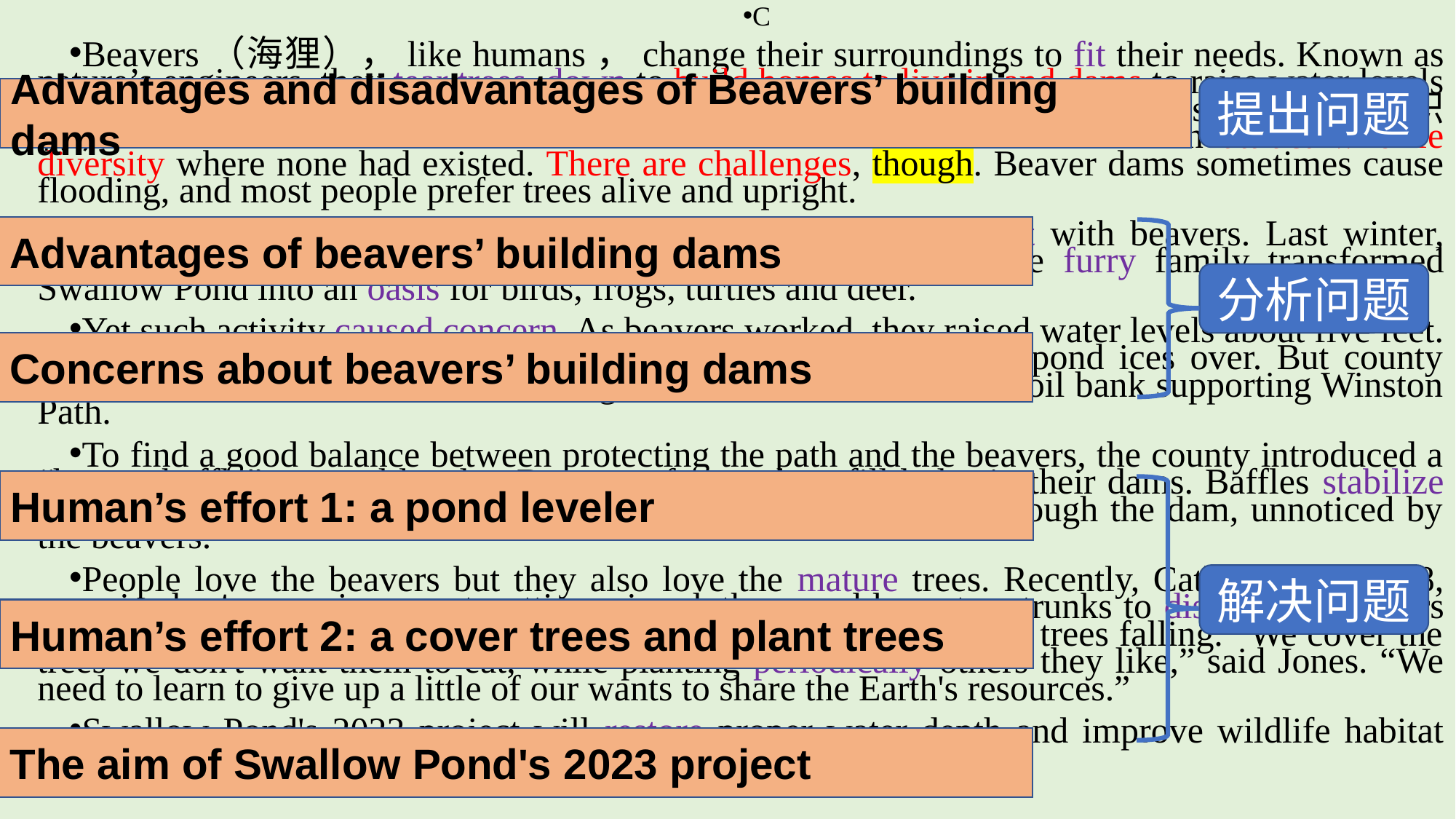

C
Beavers（海狸），like humans，change their surroundings to fit their needs. Known as nature’s engineers, they tear trees  down to build homes to live in and dams to raise water levels for protection from endemics. Dams also slow water＇s flow while blocking sediment（沉积物）that would otherwise flow downstream. The resulting wetlands often attract wildlife diversity where none had existed. There are challenges, though. Beaver dams sometimes cause flooding, and most people prefer trees alive and upright.
Communities face a delicate balancing act, learning to coexist with beavers. Last winter, many people enjoying Winston Path became beaver fans as one furry family transformed Swallow Pond into an oasis for birds, frogs, turtles and deer.
Yet such activity caused concern. As beavers worked, they raised water levels about five feet. The increased depth allows beavers to survive underwater if the pond ices over. But county officials were concerned about how higher water would affect the soil bank supporting Winston Path.
To find a good balance between protecting the path and the beavers, the county introduced a “beaver baffle”- a pond leveler. Beavers often rush to fill holes in their dams. Baffles stabilize water levels by creating a hidden exit for high water to escape through the dam, unnoticed by the beavers.
People love the beavers but they also love the mature trees. Recently, Catherine Jones,18, organized a tree-caging event-putting wire cloth around large tree trunks to discourage beavers from biting them. It also protects people from injury due to random trees falling. “We cover the trees we don't want them to eat, while planting periodically others they like,” said Jones. “We need to learn to give up a little of our wants to share the Earth's resources.”
Swallow Pond's 2023 project will restore proper water depth and improve wildlife habitat without creating problems for the path. The balancing act continues.

提出问题
Advantages and disadvantages of Beavers’ building dams
Advantages of beavers’ building dams

分析问题

Concerns about beavers’ building dams

Human’s effort 1: a pond leveler

解决问题
Human’s effort 2: a cover trees and plant trees
The aim of Swallow Pond's 2023 project